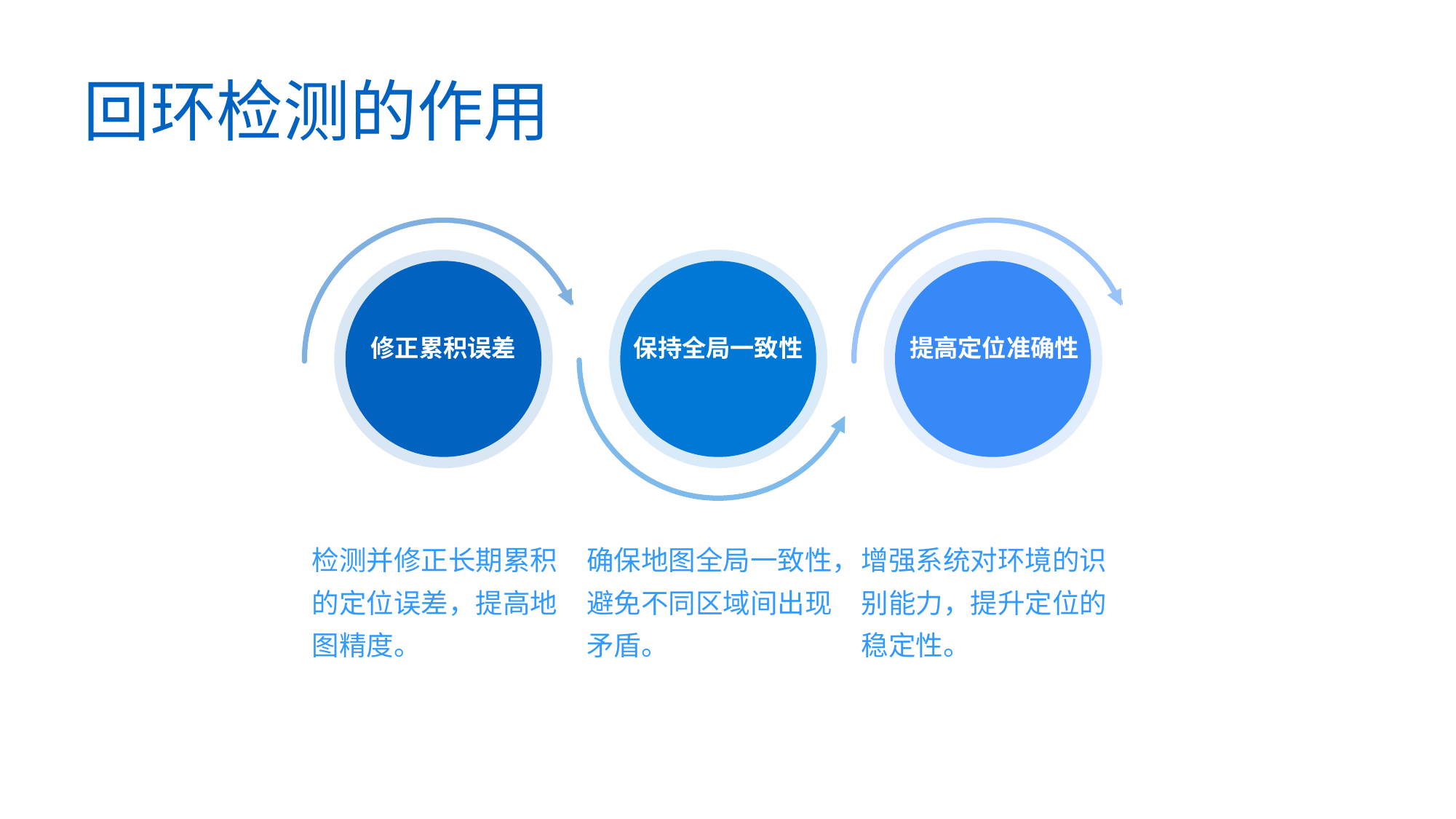

# 回环检测的作用

修正累积误差
保持全局一致性
提高定位准确性
检测并修正长期累积的定位误差，提高地图精度。
确保地图全局一致性，避免不同区域间出现矛盾。
增强系统对环境的识别能力，提升定位的稳定性。